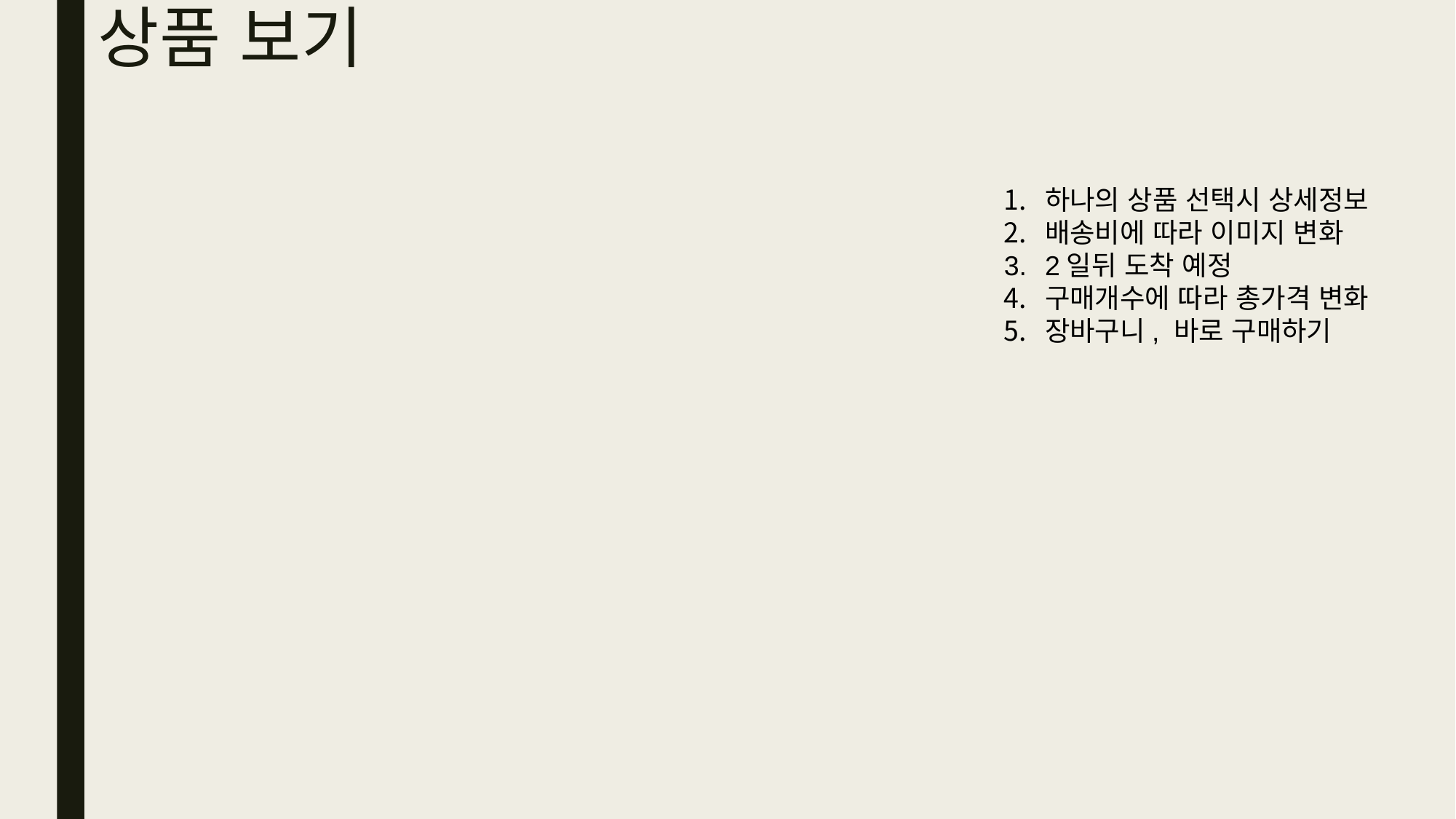

# 상품 보기
하나의 상품 선택시 상세정보
배송비에 따라 이미지 변화
2일뒤 도착 예정
구매개수에 따라 총가격 변화
장바구니, 바로 구매하기